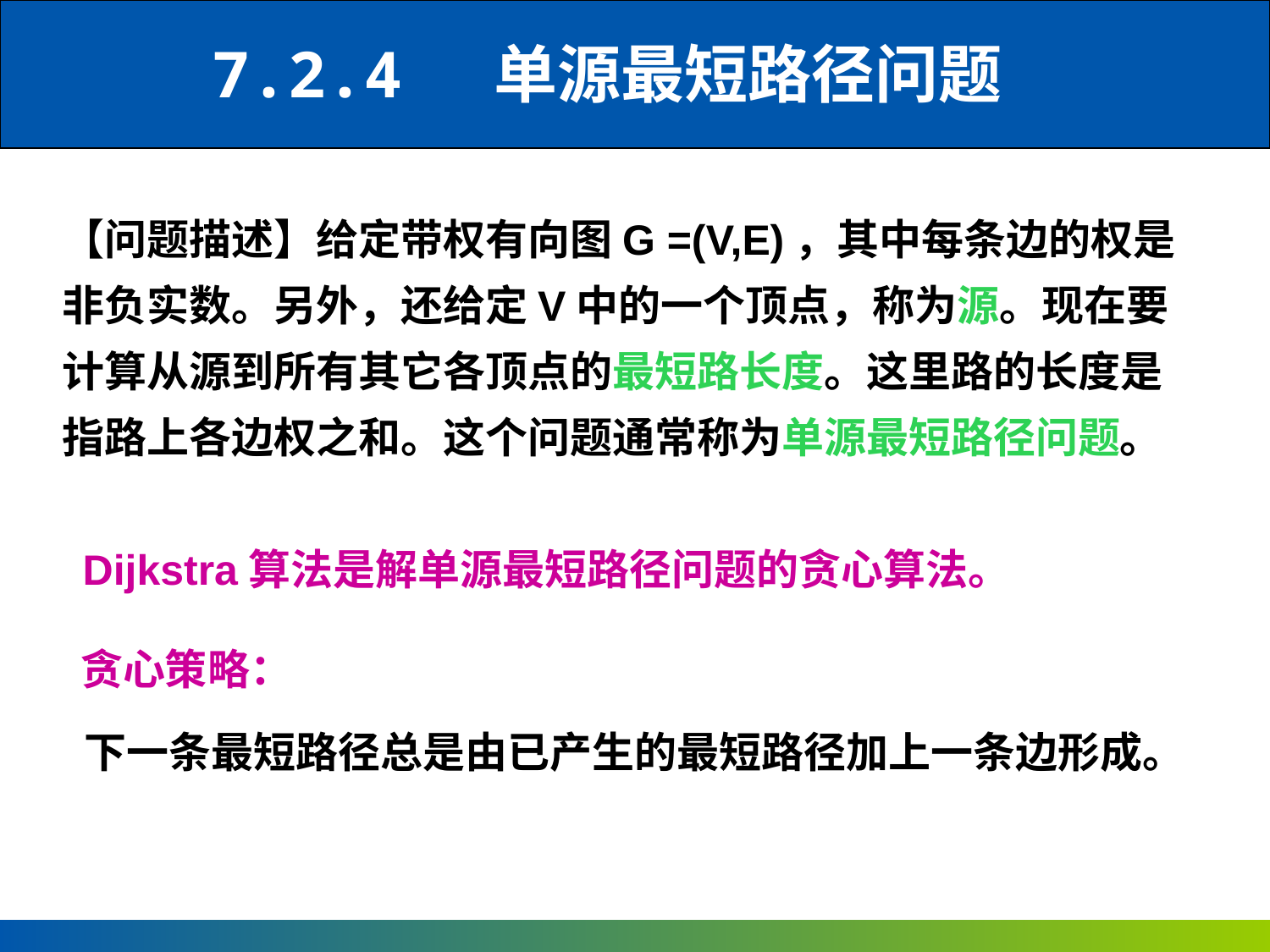

7.2.4  单源最短路径问题
【问题描述】给定带权有向图G =(V,E)，其中每条边的权是非负实数。另外，还给定V中的一个顶点，称为源。现在要计算从源到所有其它各顶点的最短路长度。这里路的长度是指路上各边权之和。这个问题通常称为单源最短路径问题。

Dijkstra算法是解单源最短路径问题的贪心算法。
贪心策略：

下一条最短路径总是由已产生的最短路径加上一条边形成。